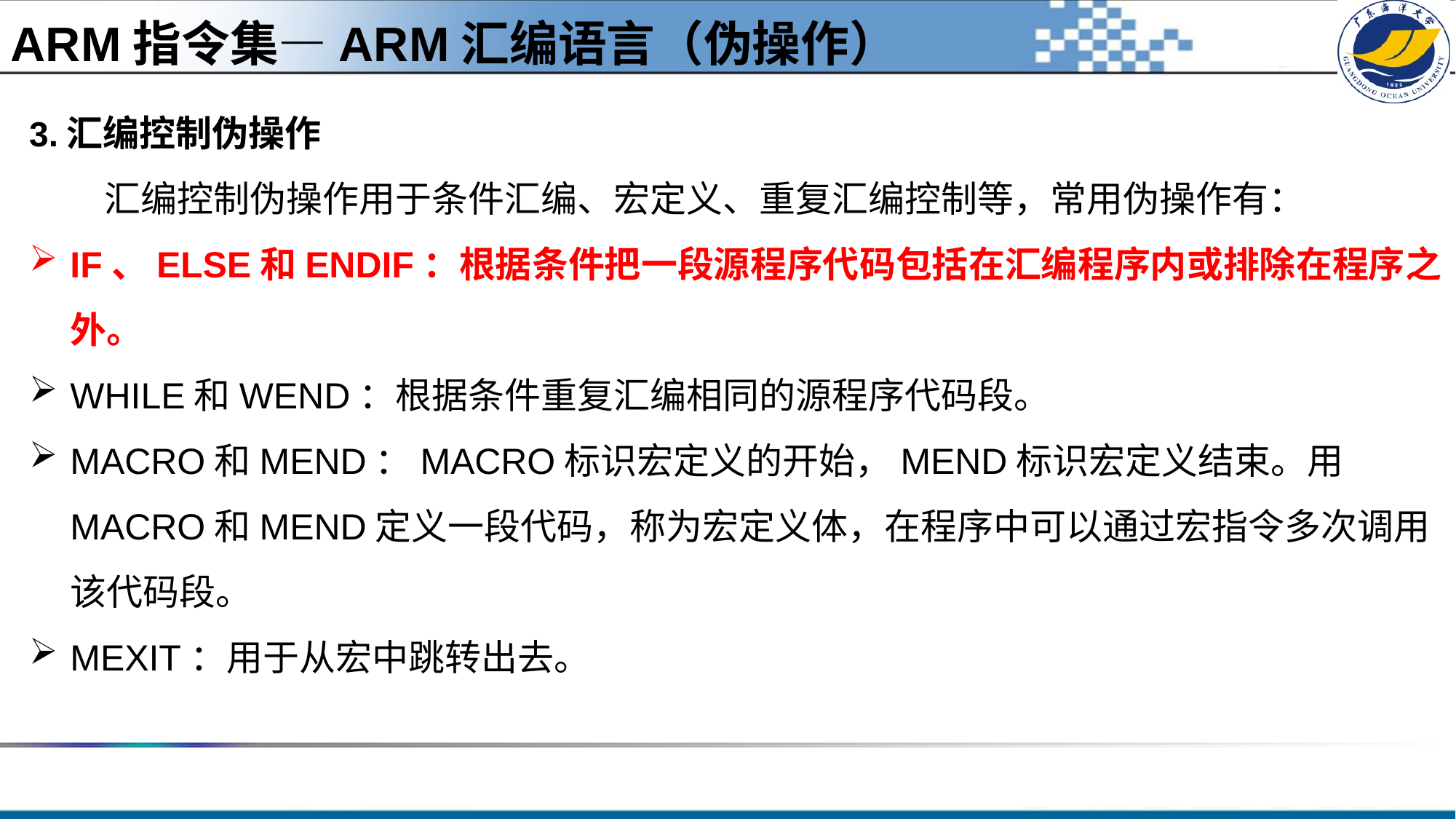

ARM指令集—ARM汇编语言（伪操作）
3.汇编控制伪操作
汇编控制伪操作用于条件汇编、宏定义、重复汇编控制等，常用伪操作有：
IF、ELSE和ENDIF：根据条件把一段源程序代码包括在汇编程序内或排除在程序之外。
WHILE和WEND：根据条件重复汇编相同的源程序代码段。
MACRO和MEND：MACRO标识宏定义的开始，MEND标识宏定义结束。用MACRO和MEND定义一段代码，称为宏定义体，在程序中可以通过宏指令多次调用该代码段。
MEXIT：用于从宏中跳转出去。
174